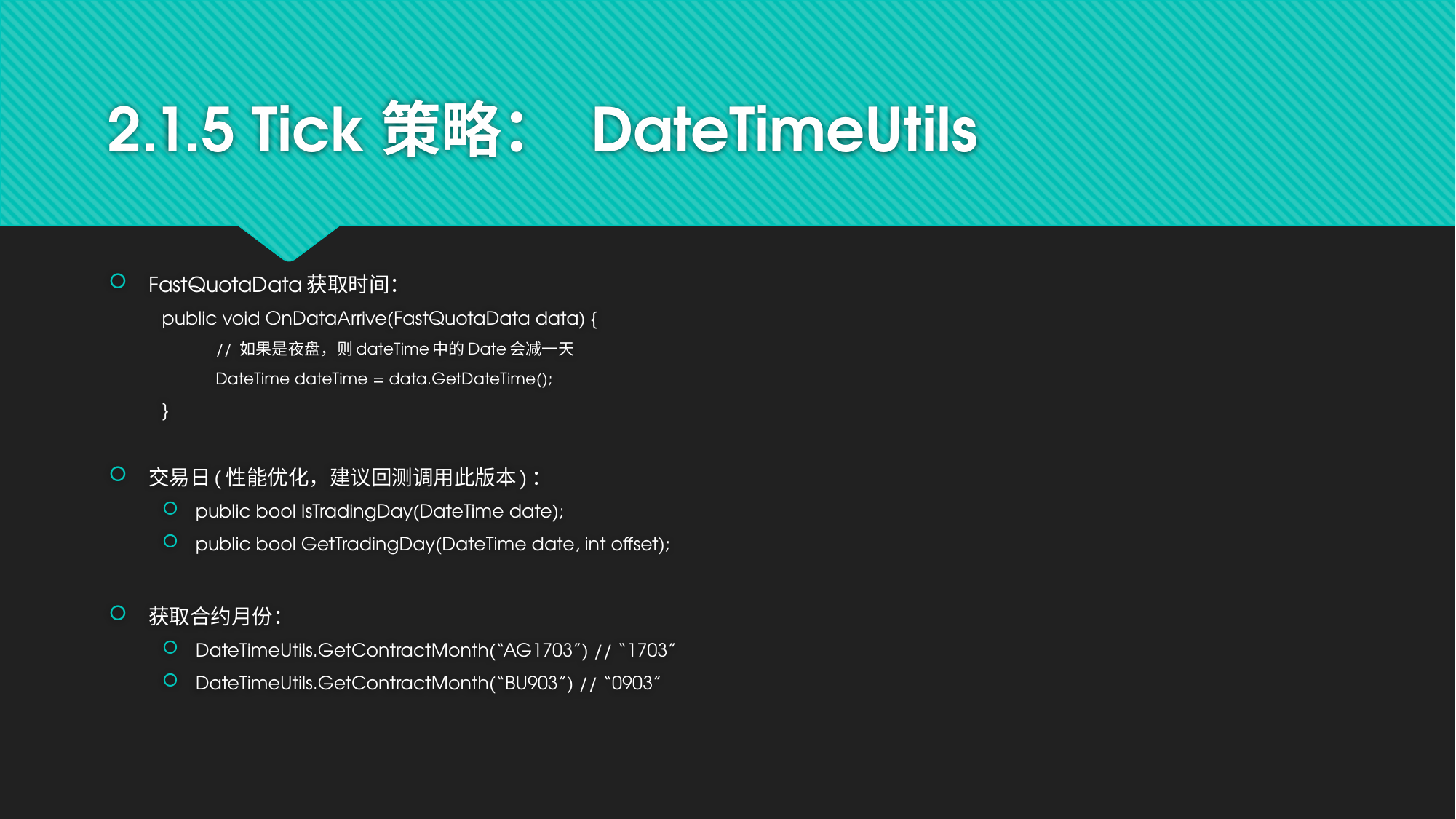

# 2.1.5 Tick策略： DateTimeUtils
FastQuotaData获取时间：
public void OnDataArrive(FastQuotaData data) {
// 如果是夜盘，则dateTime中的Date会减一天
DateTime dateTime = data.GetDateTime();
}

交易日(性能优化，建议回测调用此版本)：
public bool IsTradingDay(DateTime date);
public bool GetTradingDay(DateTime date, int offset);

获取合约月份：
DateTimeUtils.GetContractMonth(“AG1703”) // “1703”
DateTimeUtils.GetContractMonth(“BU903”) // “0903”